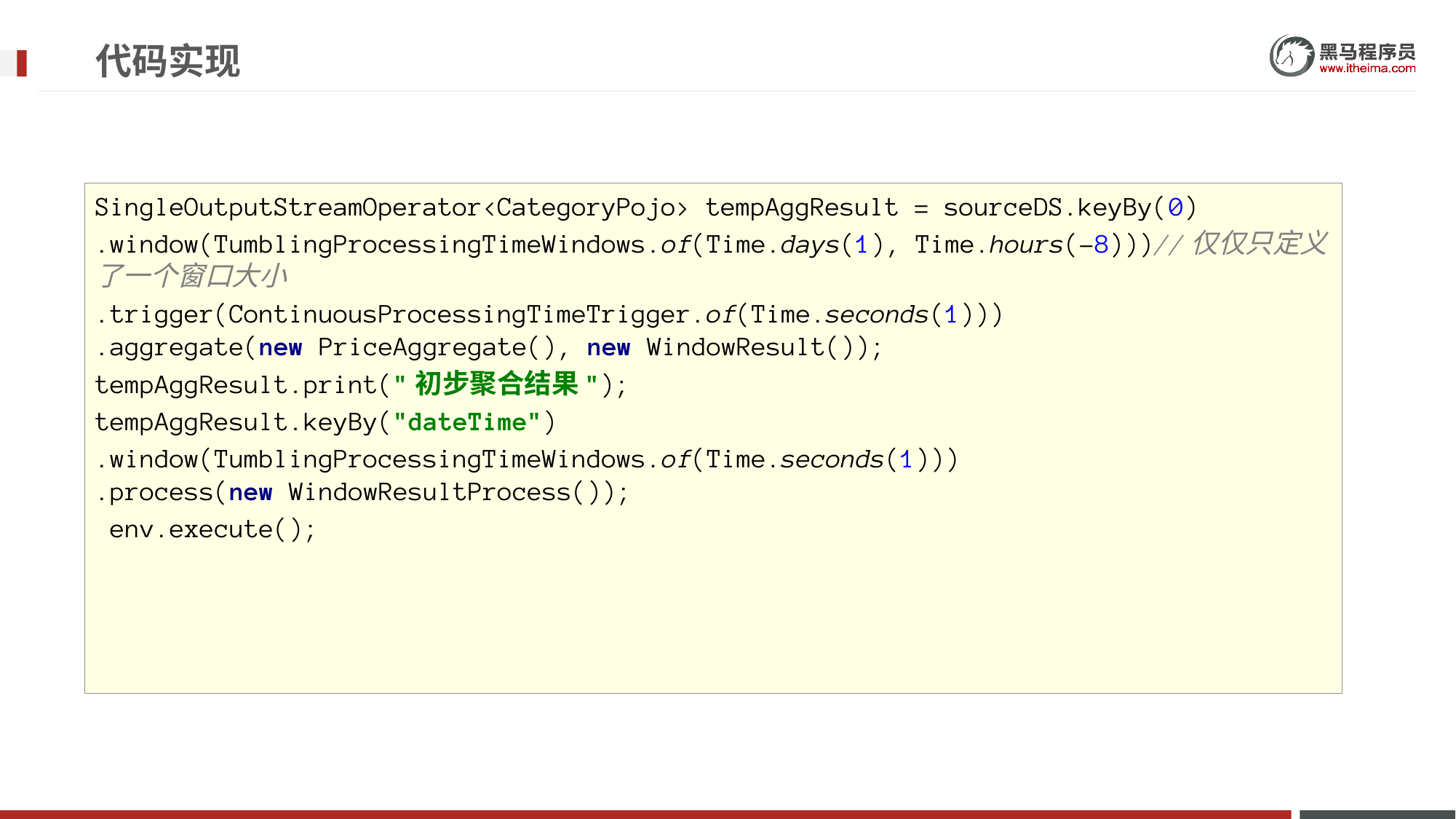

# 代码实现
SingleOutputStreamOperator<CategoryPojo> tempAggResult = sourceDS.keyBy(0)
.window(TumblingProcessingTimeWindows.of(Time.days(1), Time.hours(-8)))//仅仅只定义了一个窗口大小
.trigger(ContinuousProcessingTimeTrigger.of(Time.seconds(1)))
.aggregate(new PriceAggregate(), new WindowResult());
tempAggResult.print("初步聚合结果");
tempAggResult.keyBy("dateTime")
.window(TumblingProcessingTimeWindows.of(Time.seconds(1)))
.process(new WindowResultProcess());
 env.execute();